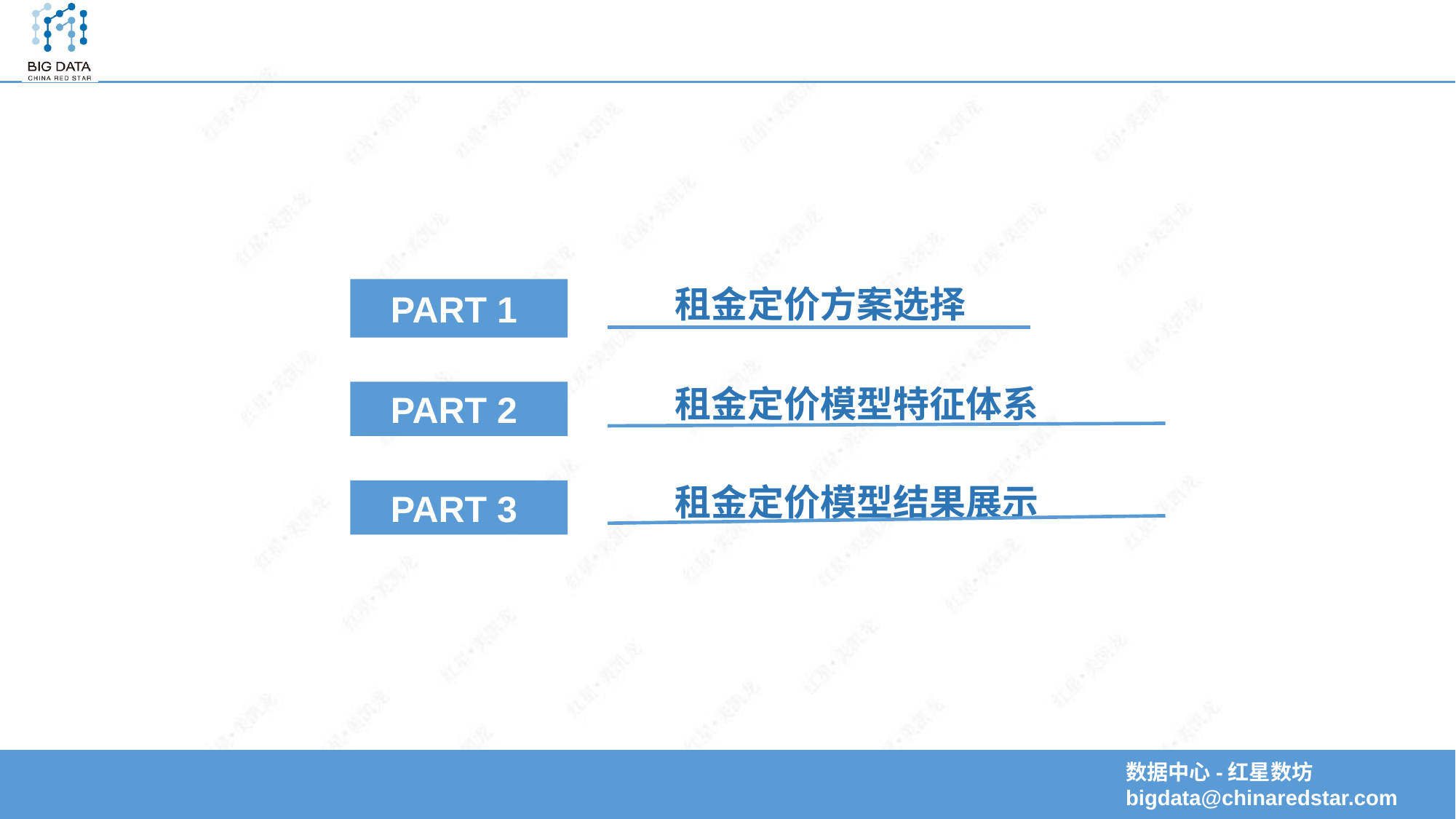

租金定价方案选择
PART 1
租金定价模型特征体系
PART 2
租金定价模型结果展示
PART 3